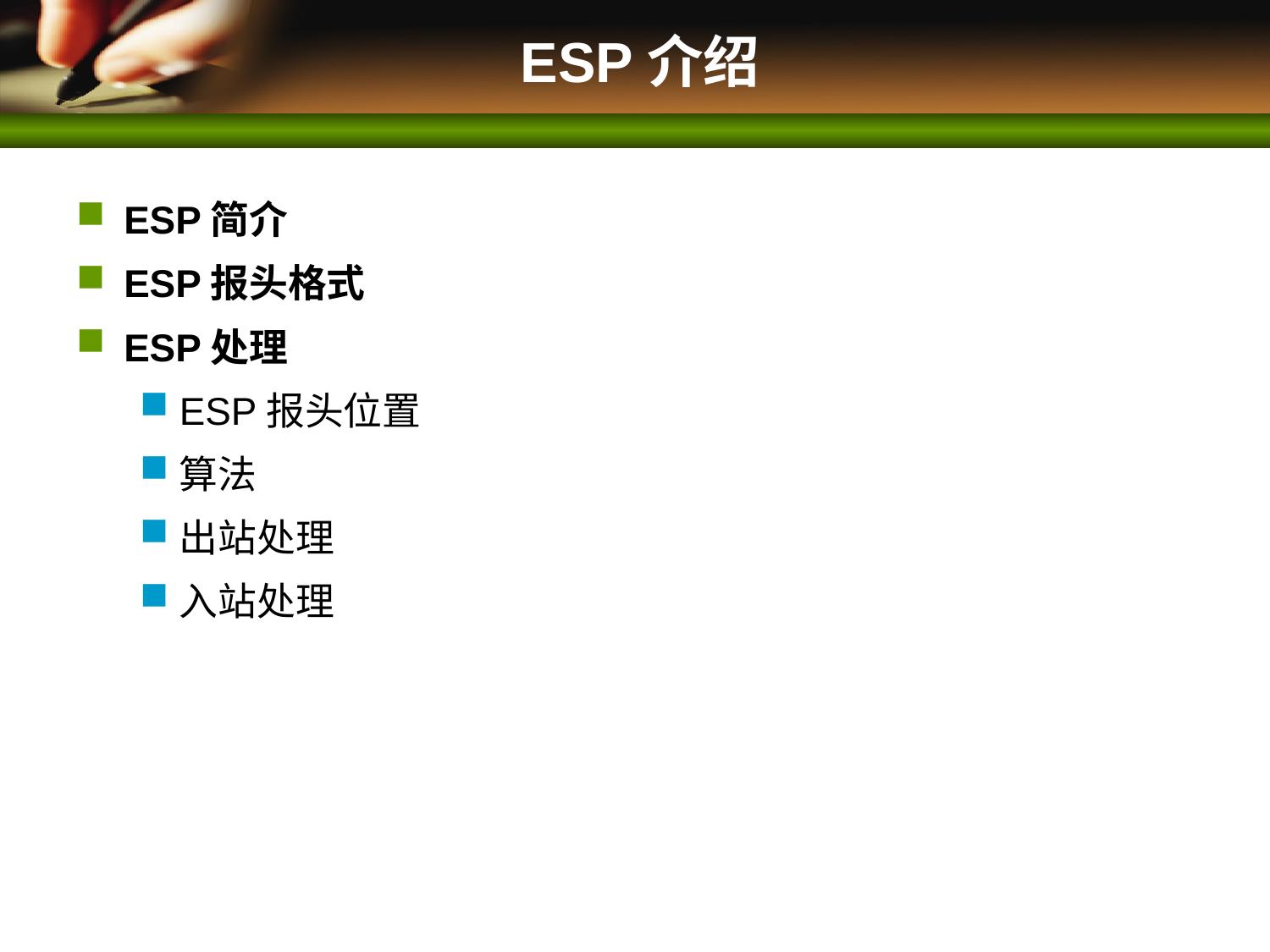

# ESP介绍
ESP简介
ESP报头格式
ESP处理
ESP报头位置
算法
出站处理
入站处理